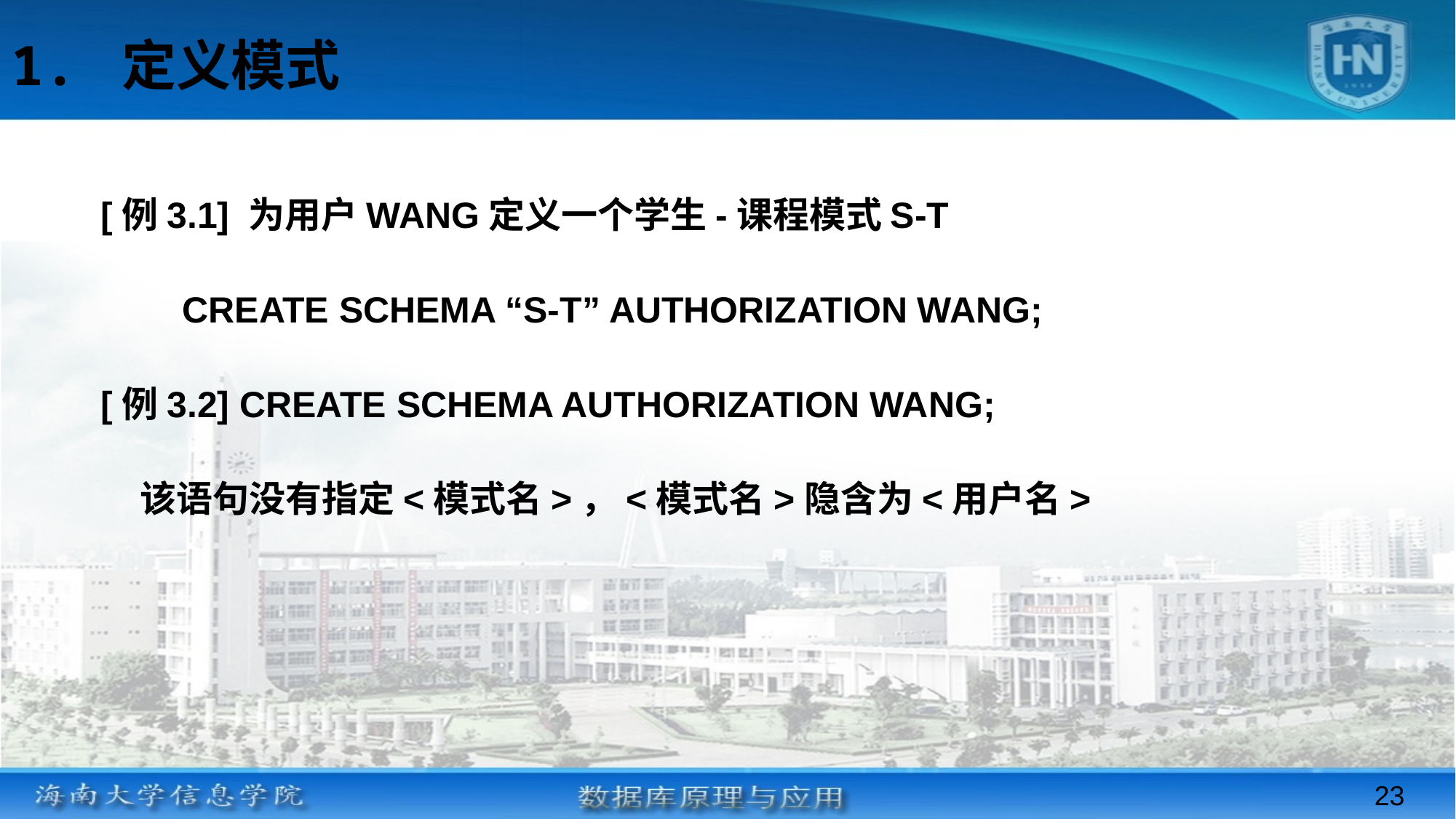

1. 定义模式
    [例3.1] 为用户WANG定义一个学生-课程模式S-T
            CREATE SCHEMA “S-T” AUTHORIZATION WANG;
    [例3.2] CREATE SCHEMA AUTHORIZATION WANG;
  该语句没有指定<模式名>，<模式名>隐含为<用户名>